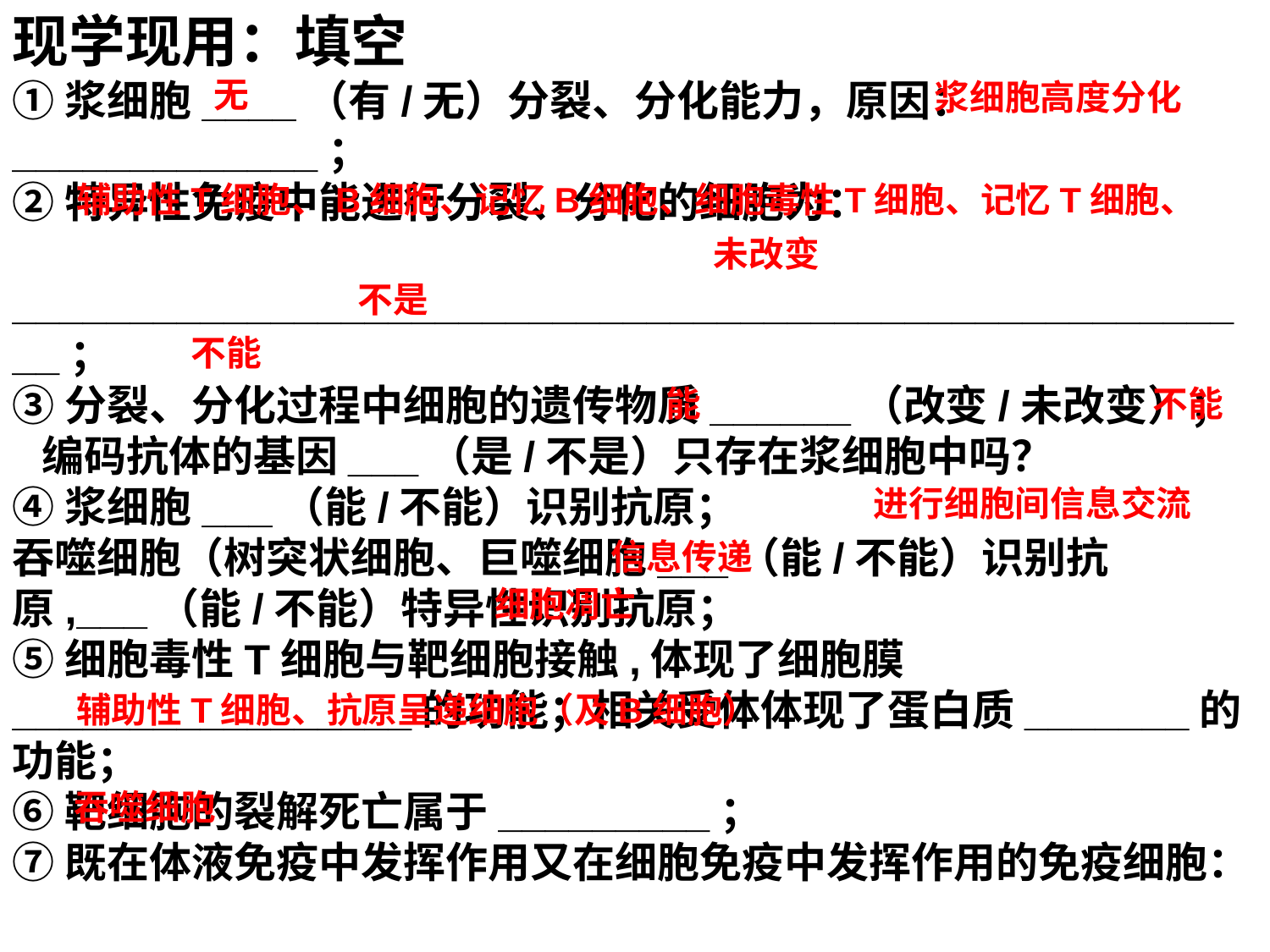

现学现用：填空
①浆细胞____（有/无）分裂、分化能力，原因：_____________；
②特异性免疫中能进行分裂、分化的细胞为：
  ______________________________________________________；
③分裂、分化过程中细胞的遗传物质______（改变/未改变）；
  编码抗体的基因___（是/不是）只存在浆细胞中吗？
④浆细胞___（能/不能）识别抗原；
吞噬细胞（树突状细胞、巨噬细胞___（能/不能）识别抗原,___（能/不能）特异性识别抗原；
⑤细胞毒性T细胞与靶细胞接触,体现了细胞膜_________________的功能；相关受体体现了蛋白质_______的功能；
⑥靶细胞的裂解死亡属于_________；
⑦既在体液免疫中发挥作用又在细胞免疫中发挥作用的免疫细胞：
  ______________________________________________________；
⑧既在非特异性免疫又在特异性免疫中发挥作用的免疫细胞：
  ______________________________________________________；
无
浆细胞高度分化
辅助性T细胞、B细胞、记忆B细胞、细胞毒性T细胞、记忆T细胞、
未改变
不是
不能
能
不能
进行细胞间信息交流
信息传递
细胞凋亡
辅助性T细胞、抗原呈递细胞（及B细胞）
吞噬细胞